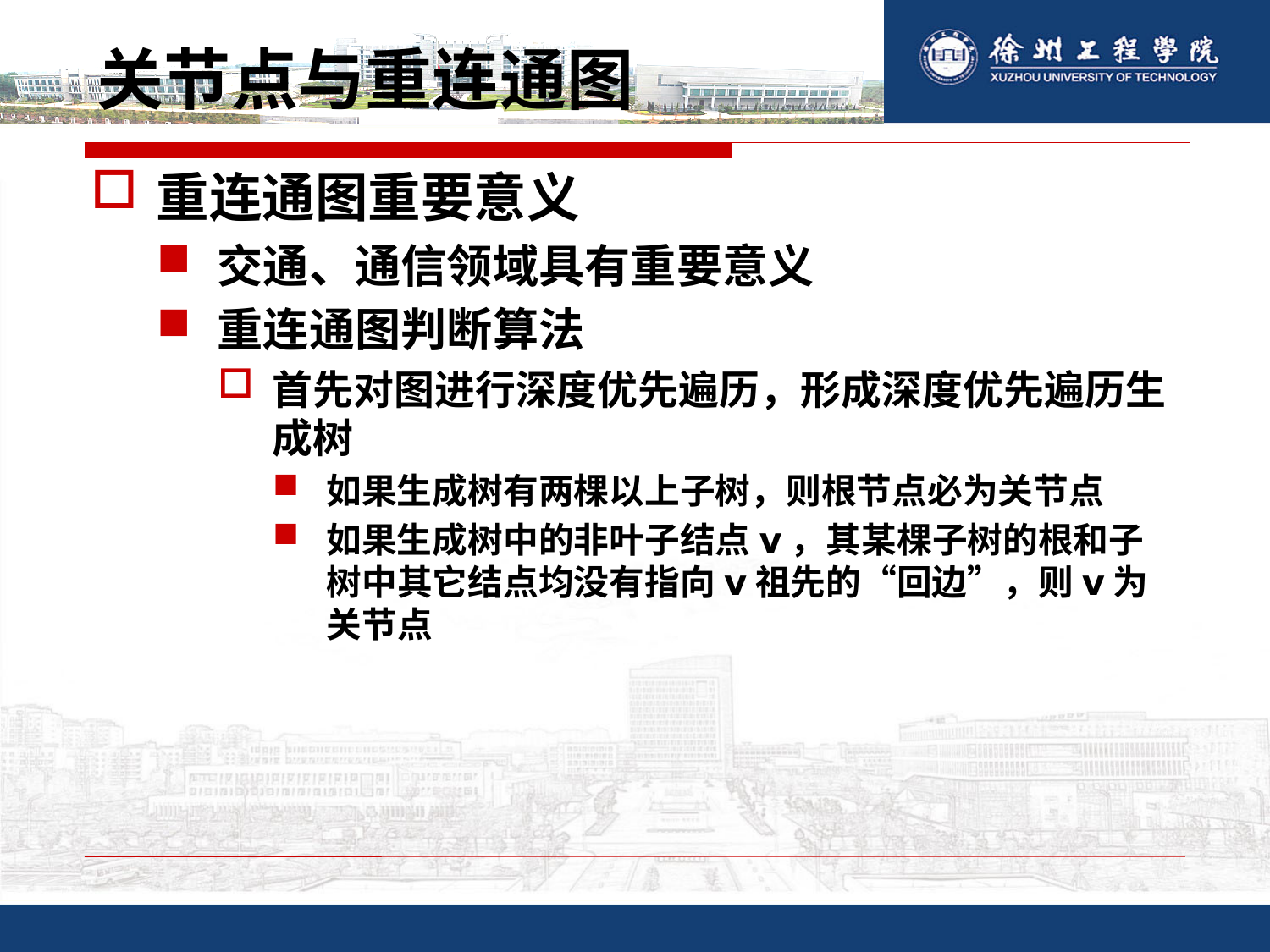

# 关节点与重连通图
重连通图重要意义
交通、通信领域具有重要意义
重连通图判断算法
首先对图进行深度优先遍历，形成深度优先遍历生成树
如果生成树有两棵以上子树，则根节点必为关节点
如果生成树中的非叶子结点v，其某棵子树的根和子树中其它结点均没有指向v祖先的“回边”，则v为关节点